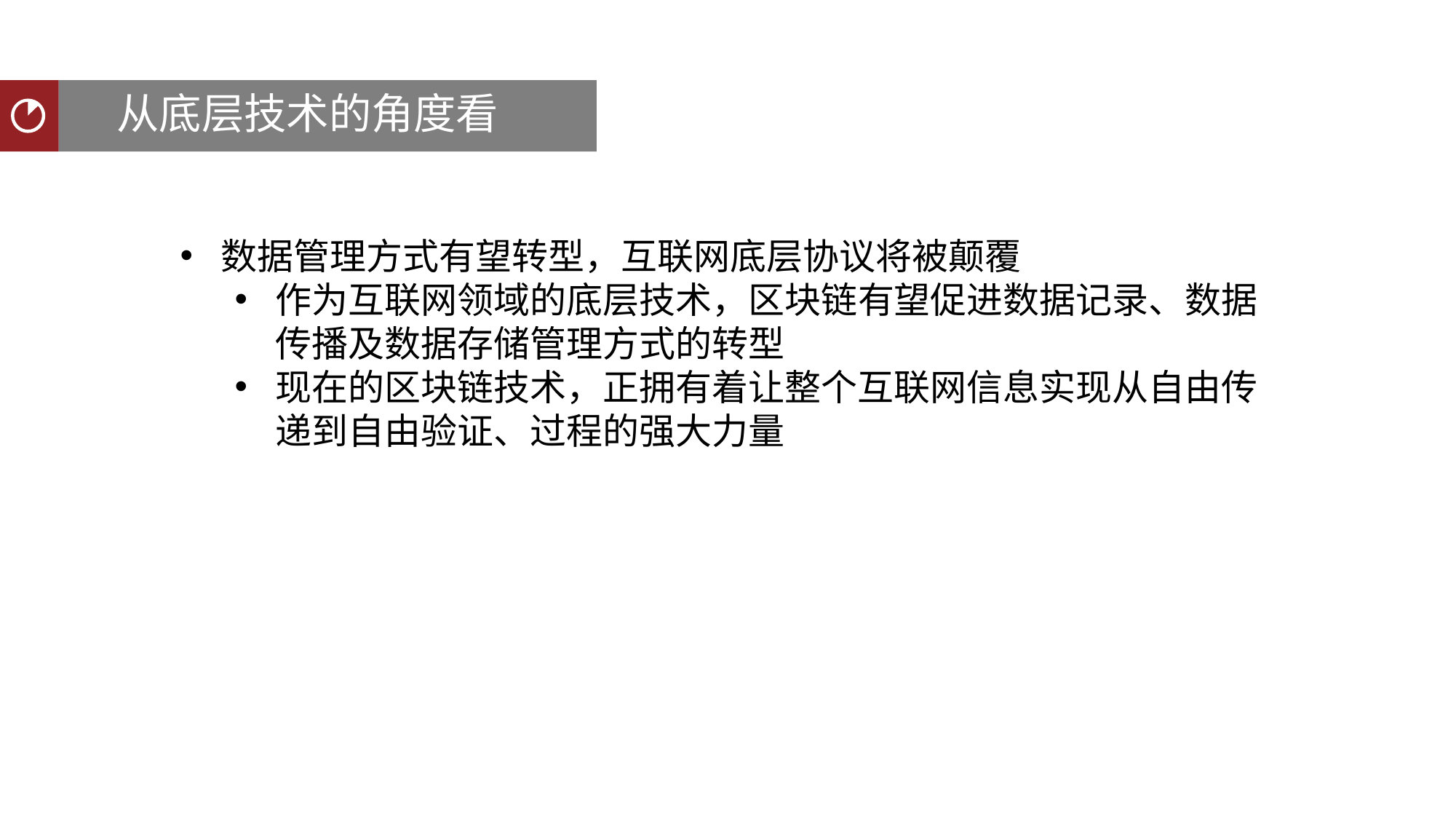

从底层技术的角度看
数据管理方式有望转型，互联网底层协议将被颠覆
作为互联网领域的底层技术，区块链有望促进数据记录、数据传播及数据存储管理方式的转型
现在的区块链技术，正拥有着让整个互联网信息实现从自由传递到自由验证、过程的强大力量